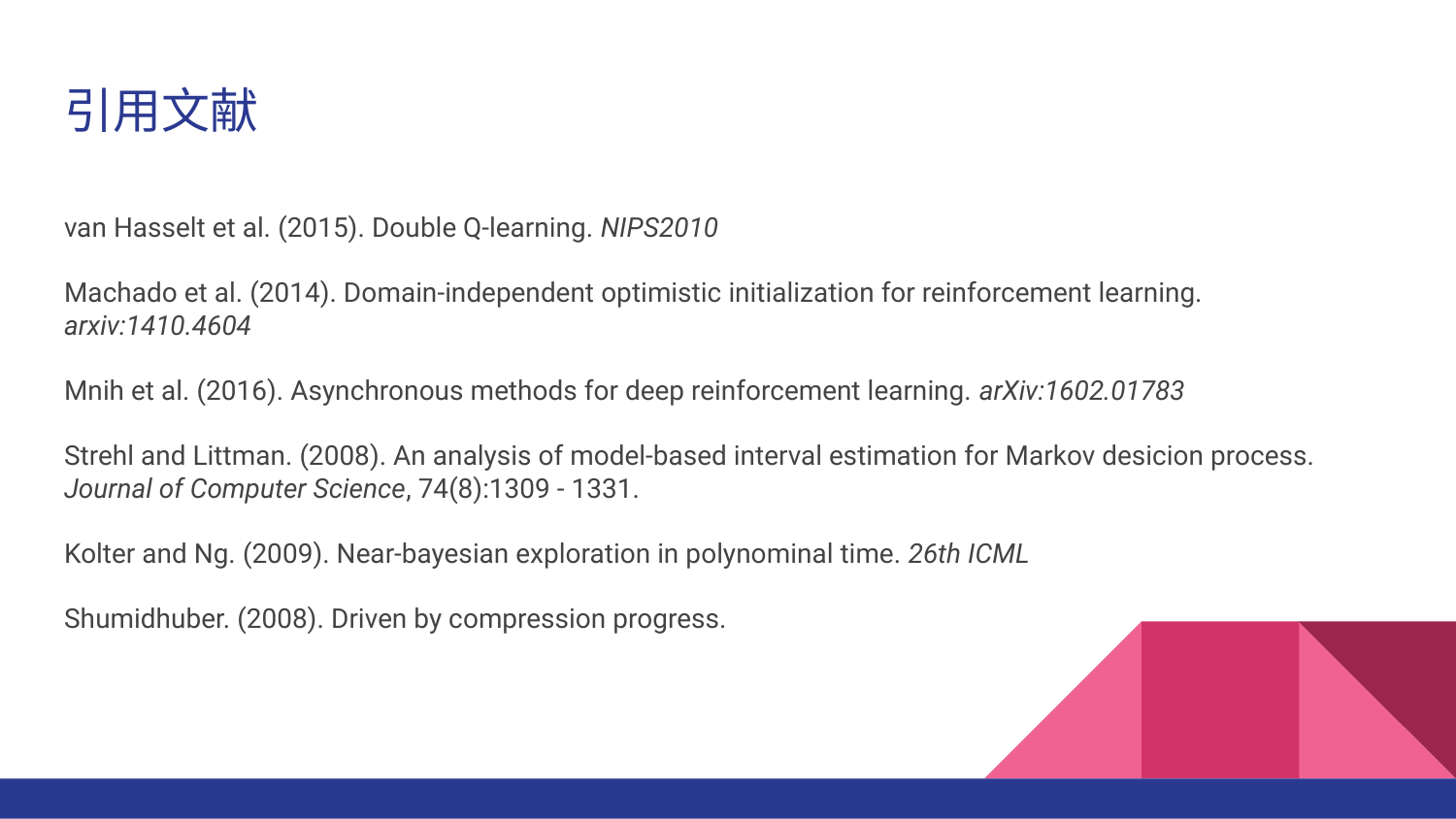

# 引用文献
van Hasselt et al. (2015). Double Q-learning. NIPS2010

Machado et al. (2014). Domain-independent optimistic initialization for reinforcement learning. arxiv:1410.4604

Mnih et al. (2016). Asynchronous methods for deep reinforcement learning. arXiv:1602.01783

Strehl and Littman. (2008). An analysis of model-based interval estimation for Markov desicion process.
Journal of Computer Science, 74(8):1309 - 1331.

Kolter and Ng. (2009). Near-bayesian exploration in polynominal time. 26th ICML

Shumidhuber. (2008). Driven by compression progress.